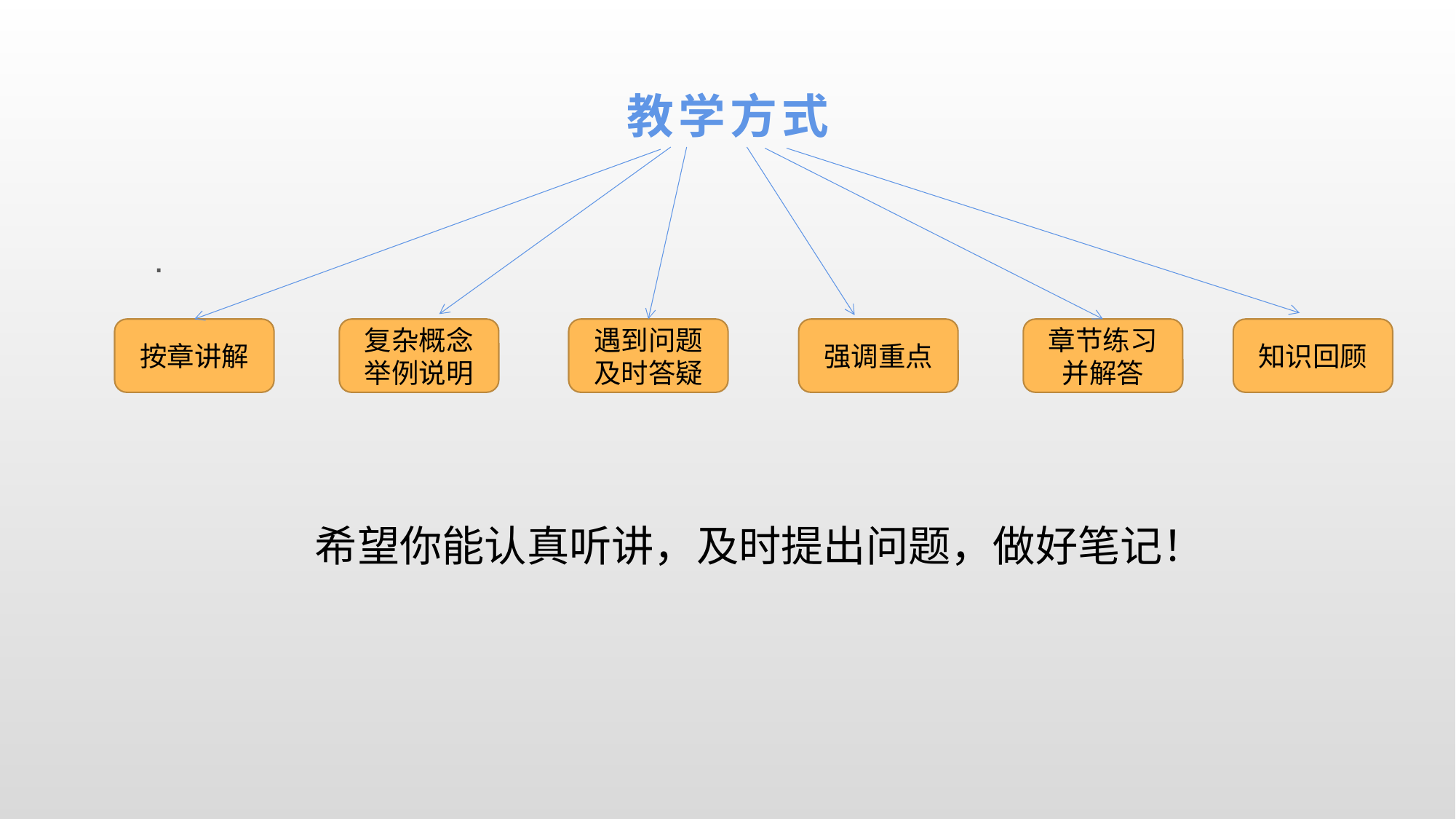

# 教学方式
.
按章讲解
复杂概念举例说明
遇到问题及时答疑
强调重点
章节练习并解答
知识回顾
希望你能认真听讲，及时提出问题，做好笔记！